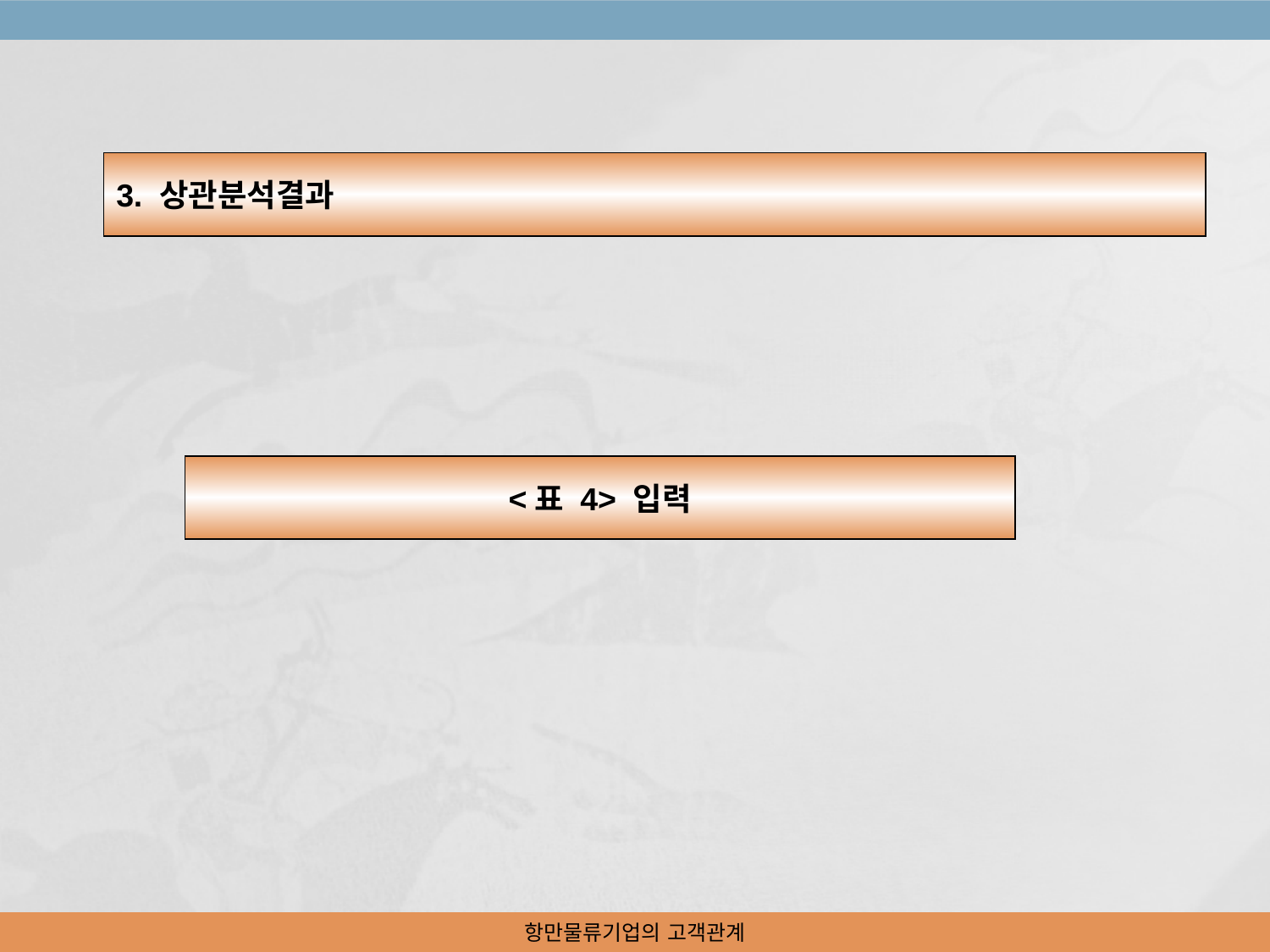

3. 상관분석결과
<표 4> 입력
항만물류기업의 고객관계